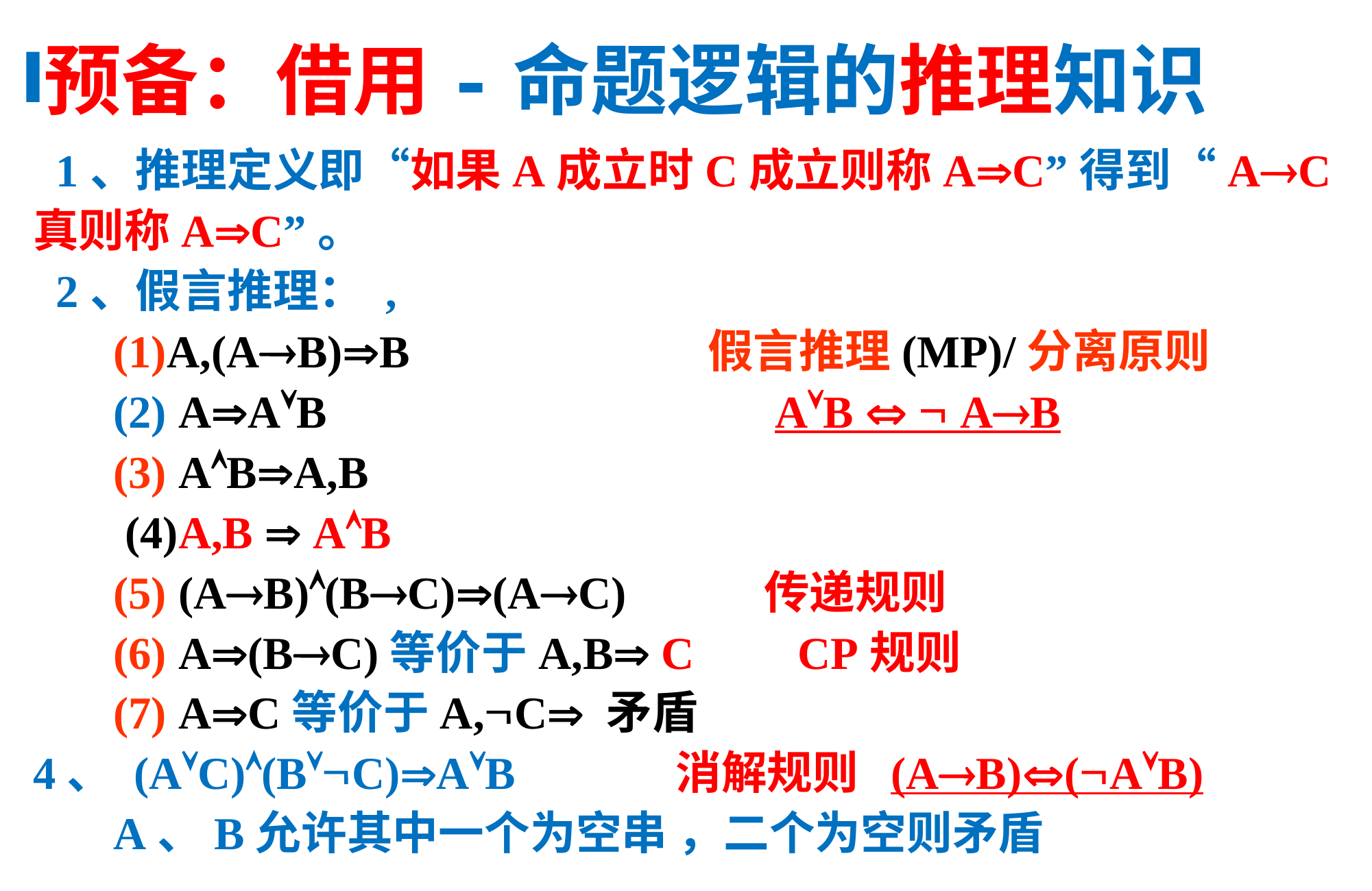

预备：借用-命题逻辑的推理知识
  1、推理定义即“如果A成立时C成立则称A⇒C”得到“A→C真则称A⇒C”。
  2、假言推理： ,
       (1)A,(A→B)⇒B                         假言推理(MP)/分离原则
       (2) A⇒A∨B                                       A∨B ⇔ ¬ A→B
       (3) A∧B⇒A,B
        (4)A,B ⇒ A∧B
       (5) (A→B)∧(B→C)⇒(A→C)           传递规则
       (6) A⇒(B→C)等价于A,B⇒ C         CP规则
       (7) A⇒C等价于A,¬C⇒ 矛盾
4、 (A∨C)∧(B∨¬C)⇒A∨B             消解规则  (A→B)⇔(¬A∨B)
       A、B允许其中一个为空串 ，二个为空则矛盾